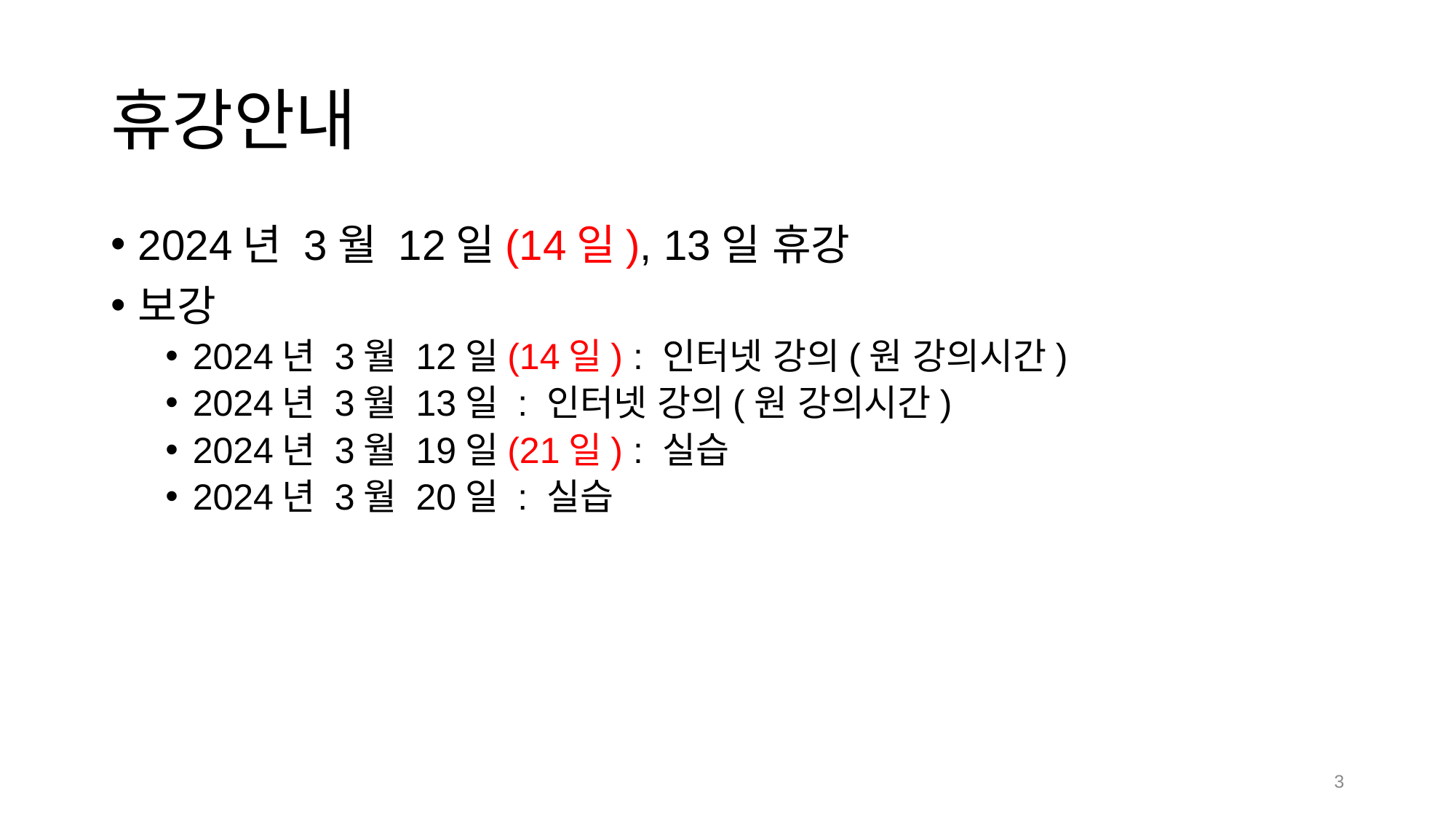

# 휴강안내
2024년 3월 12일(14일), 13일 휴강
보강
2024년 3월 12일(14일) : 인터넷 강의(원 강의시간)
2024년 3월 13일 : 인터넷 강의(원 강의시간)
2024년 3월 19일(21일) : 실습
2024년 3월 20일 : 실습

3